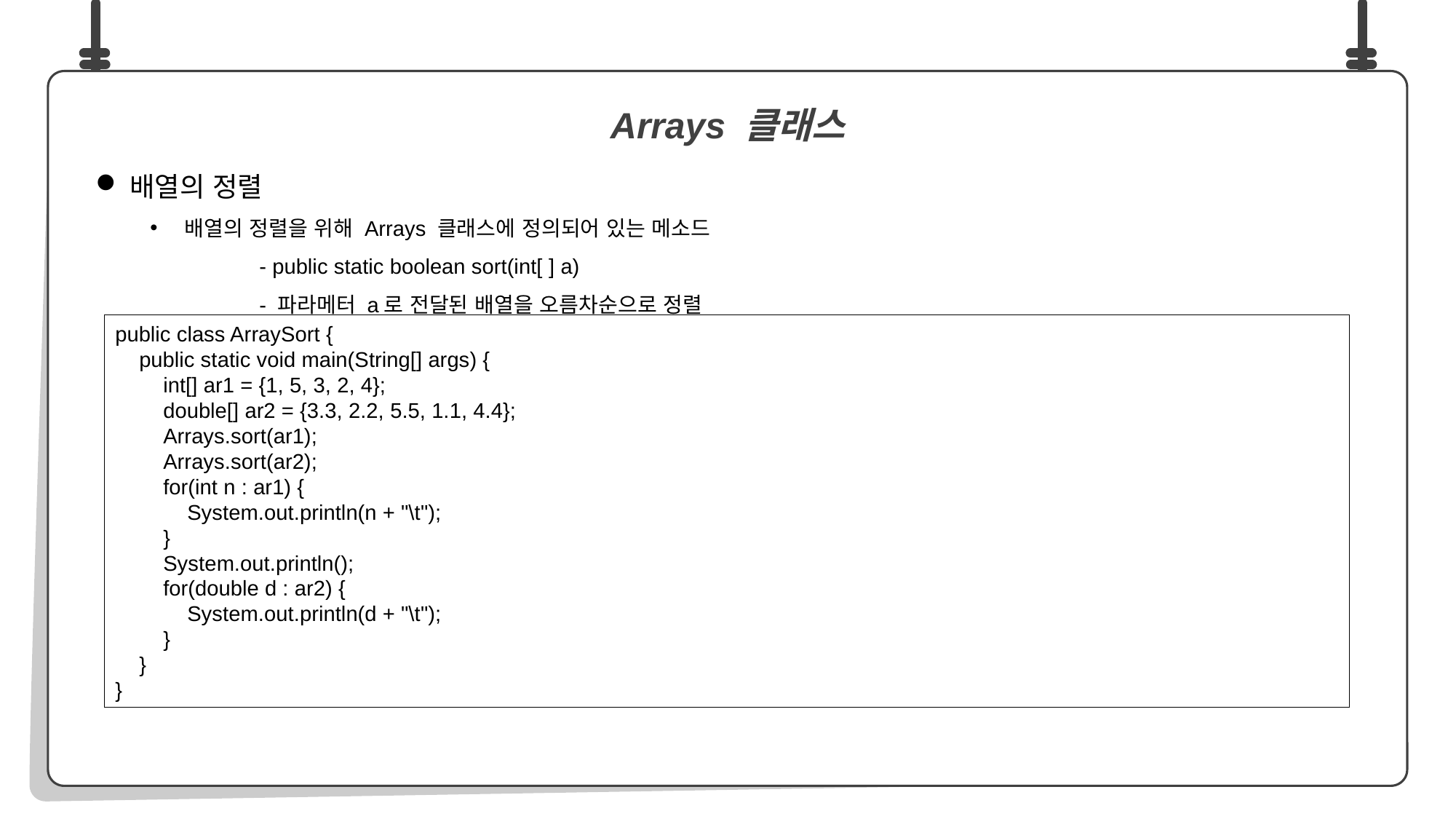

배열의 정렬
배열의 정렬을 위해 Arrays 클래스에 정의되어 있는 메소드
	- public static boolean sort(int[ ] a)
	- 파라메터 a로 전달된 배열을 오름차순으로 정렬
Arrays 클래스

public class ArraySort {
    public static void main(String[] args) {
        int[] ar1 = {1, 5, 3, 2, 4};
        double[] ar2 = {3.3, 2.2, 5.5, 1.1, 4.4};
        Arrays.sort(ar1);
        Arrays.sort(ar2);
        for(int n : ar1) {
            System.out.println(n + "\t");
        }
        System.out.println();
        for(double d : ar2) {
            System.out.println(d + "\t");
        }
    }
}